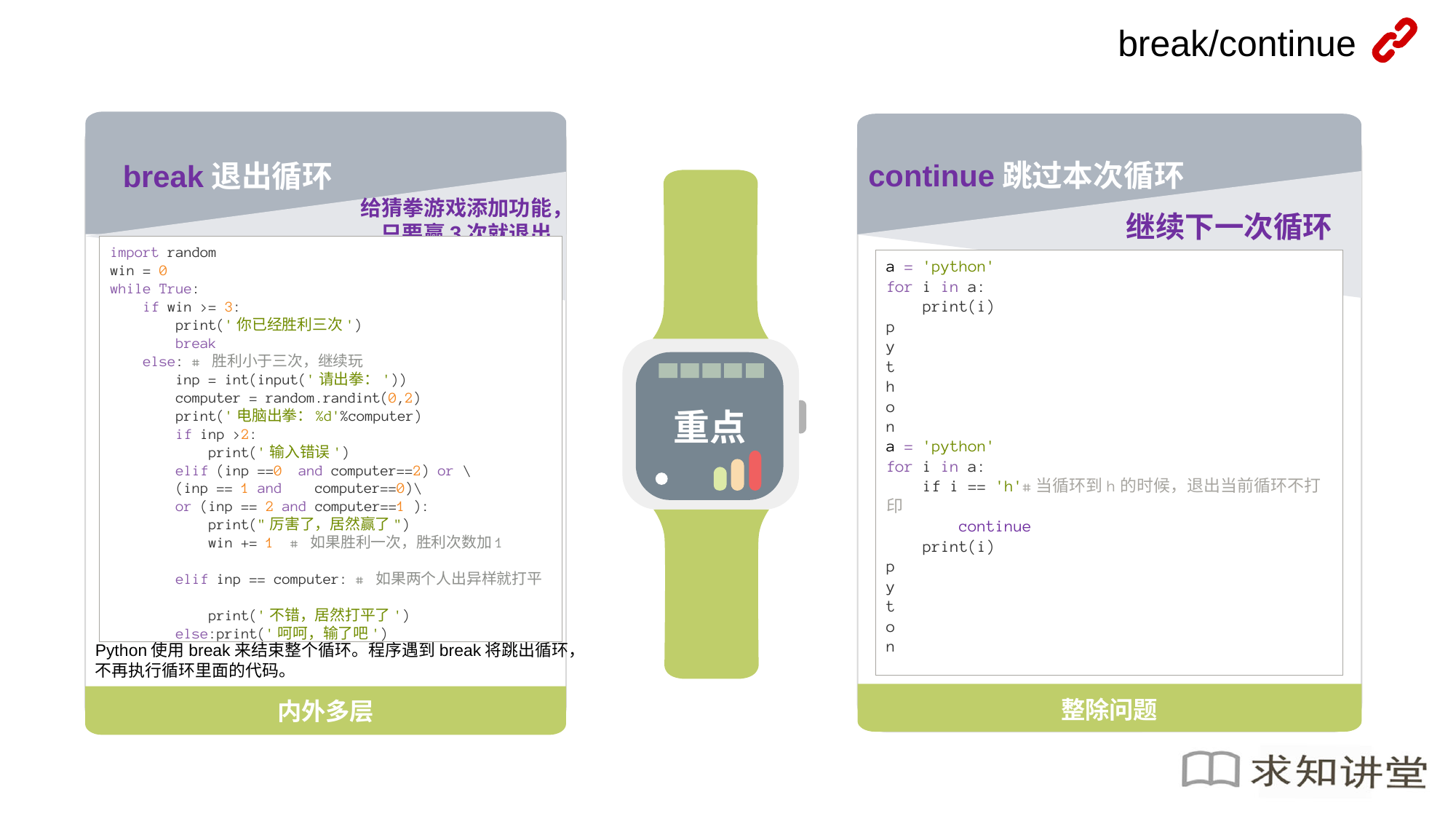

break/continue

break退出循环
给猜拳游戏添加功能，只要赢3次就退出
内外多层

continue跳过本次循环
继续下一次循环
整除问题

重点

import random
win = 0
while True:
    if win >= 3:
        print('你已经胜利三次')
        break
    else: # 胜利小于三次，继续玩
        inp = int(input('请出拳：'))
        computer = random.randint(0,2)
        print('电脑出拳：%d'%computer)
        if inp >2:
            print('输入错误')
        elif (inp ==0  and computer==2) or \
        (inp == 1 and    computer==0)\
        or (inp == 2 and computer==1 ):
            print("厉害了，居然赢了")
            win += 1  # 如果胜利一次，胜利次数加1
        elif inp == computer: # 如果两个人出异样就打平
            print('不错，居然打平了')
        else:print('呵呵，输了吧')
a = 'python'
for i in a:
    print(i)
p
y
t
h
o
n
a = 'python'
for i in a:
    if i == 'h'#当循环到h的时候，退出当前循环不打印
        continue
    print(i)
p
y
t
o
n

Python使用break来结束整个循环。程序遇到break将跳出循环，不再执行循环里面的代码。